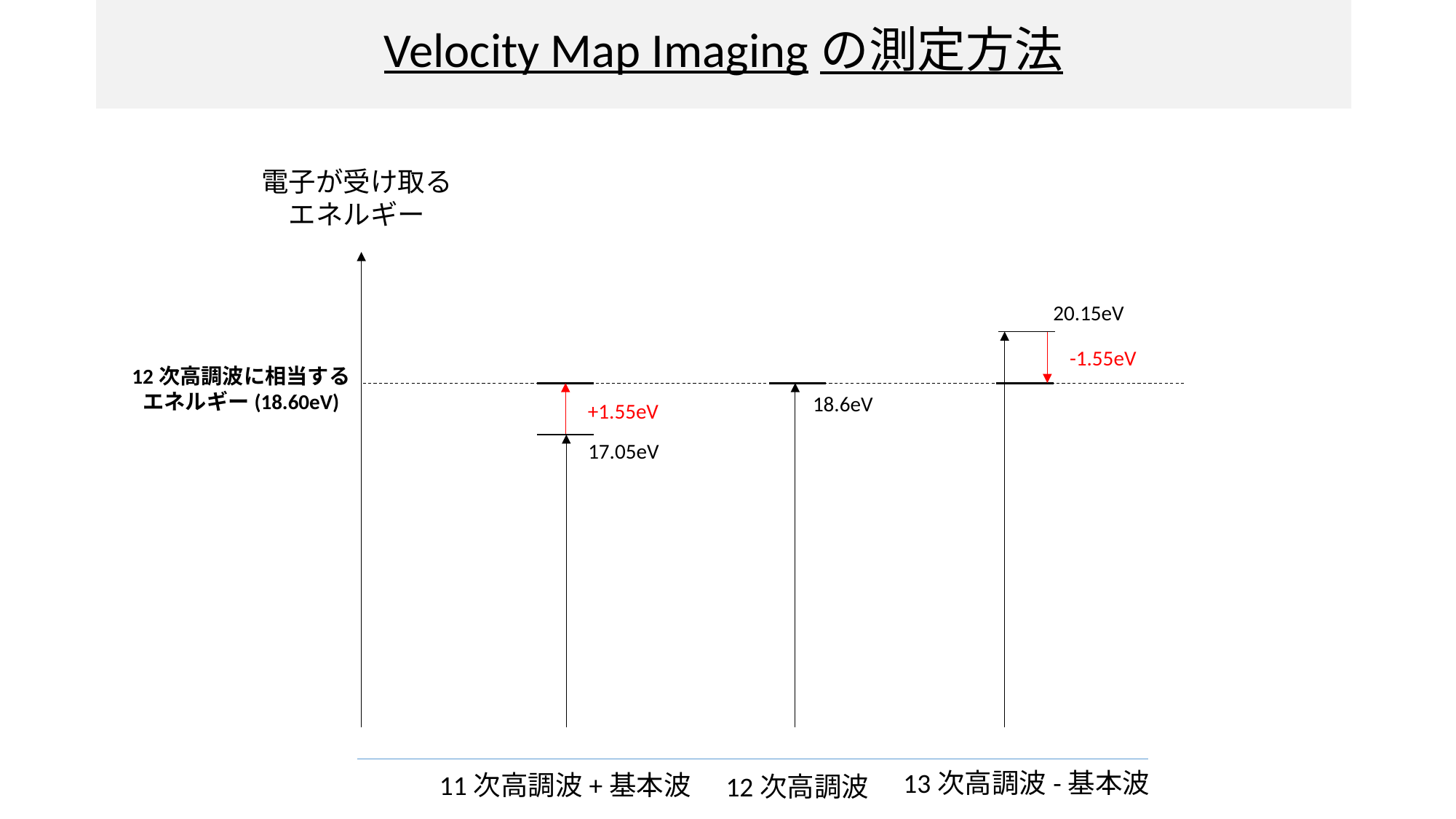

# Velocity Map Imagingの測定方法
電子が受け取る
エネルギー
20.15eV
-1.55eV
12次高調波に相当する
エネルギー(18.60eV)
18.6eV
+1.55eV
17.05eV
13次高調波-基本波
11次高調波+基本波
12次高調波